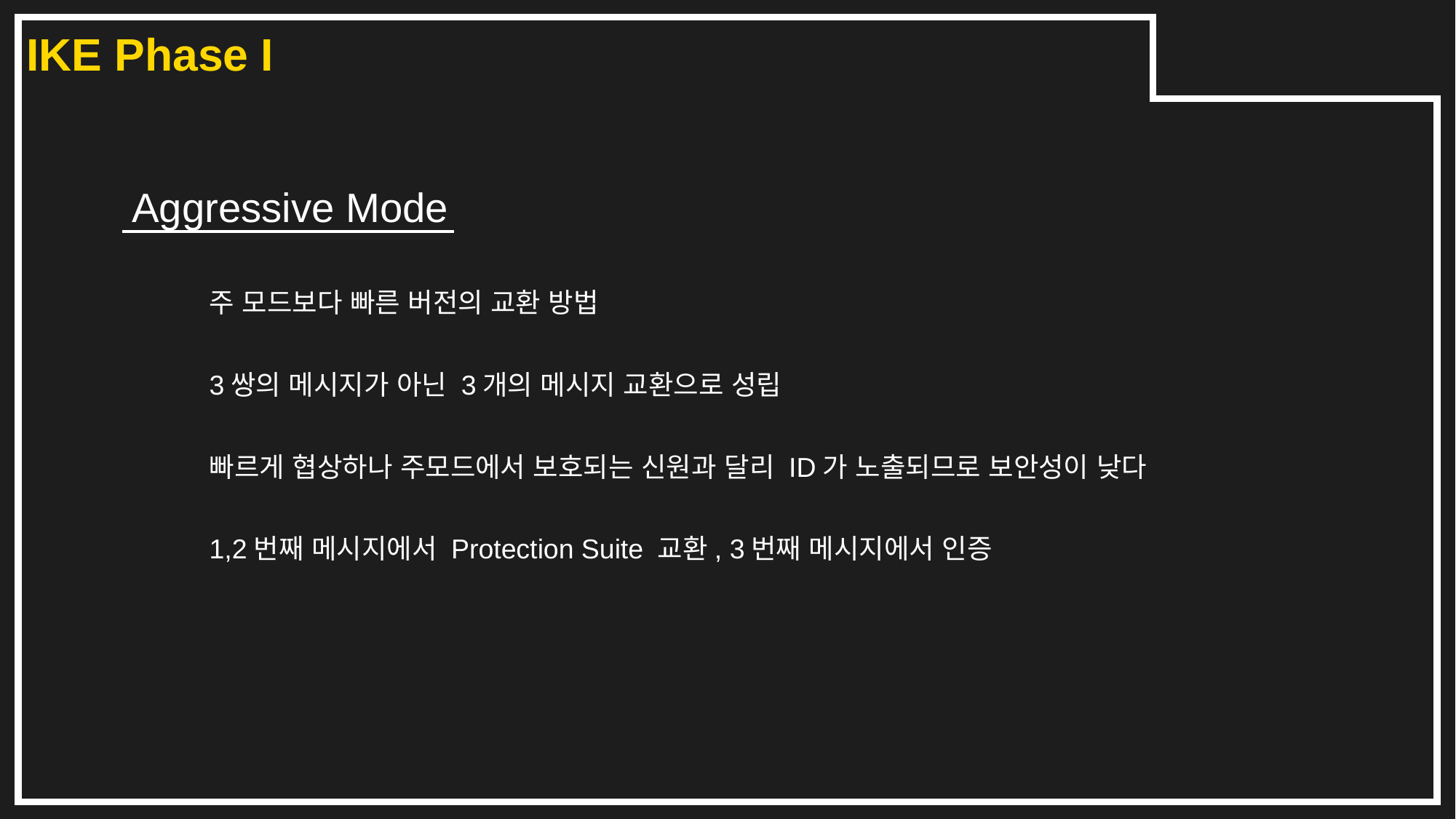

IKE Phase I
Aggressive Mode
주 모드보다 빠른 버전의 교환 방법
3쌍의 메시지가 아닌 3개의 메시지 교환으로 성립
빠르게 협상하나 주모드에서 보호되는 신원과 달리 ID가 노출되므로 보안성이 낮다
1,2번째 메시지에서 Protection Suite 교환, 3번째 메시지에서 인증